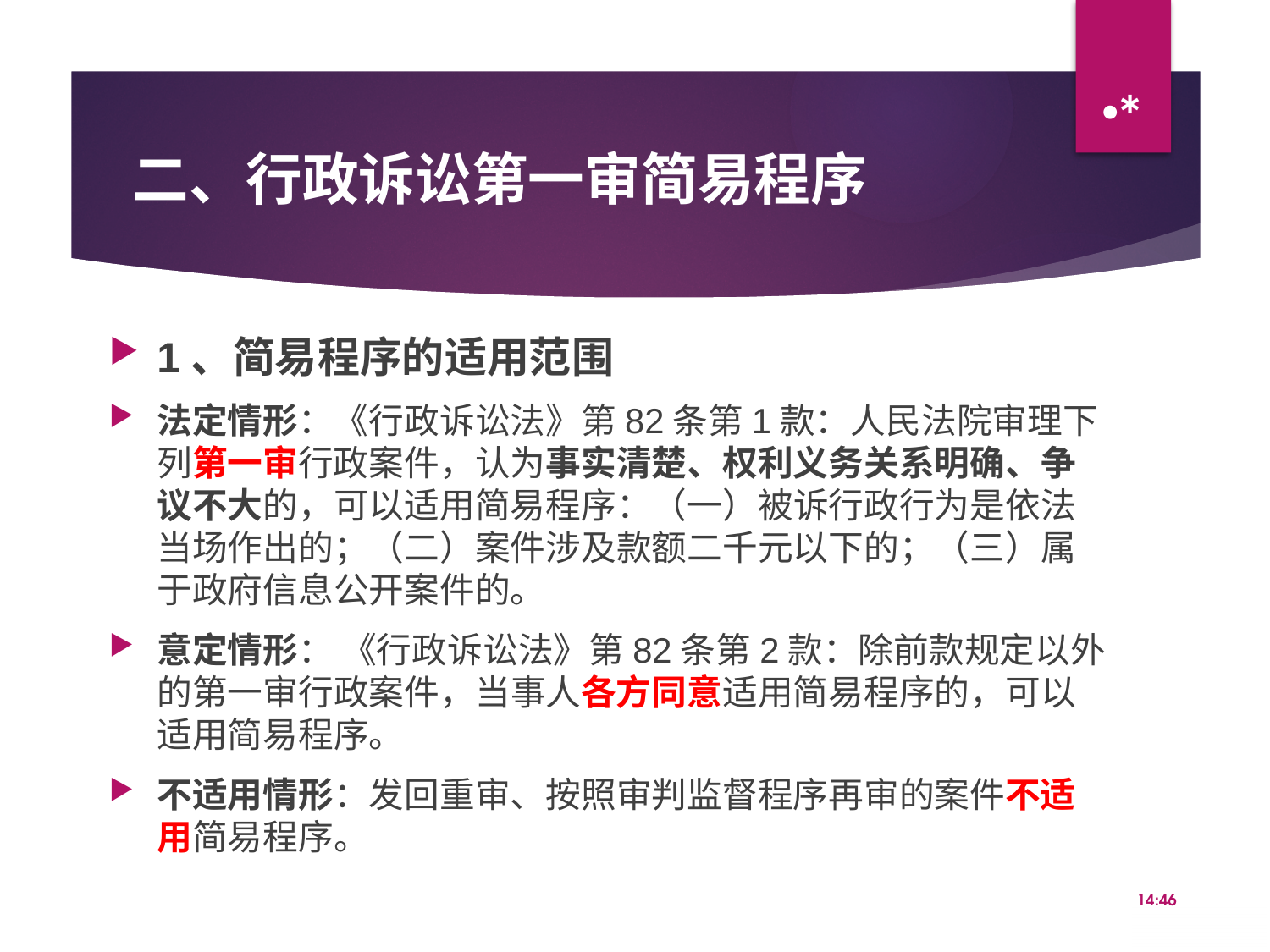

*
# 二、行政诉讼第一审简易程序
1、简易程序的适用范围
法定情形：《行政诉讼法》第82条第1款：人民法院审理下列第一审行政案件，认为事实清楚、权利义务关系明确、争议不大的，可以适用简易程序：（一）被诉行政行为是依法当场作出的；（二）案件涉及款额二千元以下的；（三）属于政府信息公开案件的。
意定情形： 《行政诉讼法》第82条第2款：除前款规定以外的第一审行政案件，当事人各方同意适用简易程序的，可以适用简易程序。
不适用情形：发回重审、按照审判监督程序再审的案件不适用简易程序。
14:46